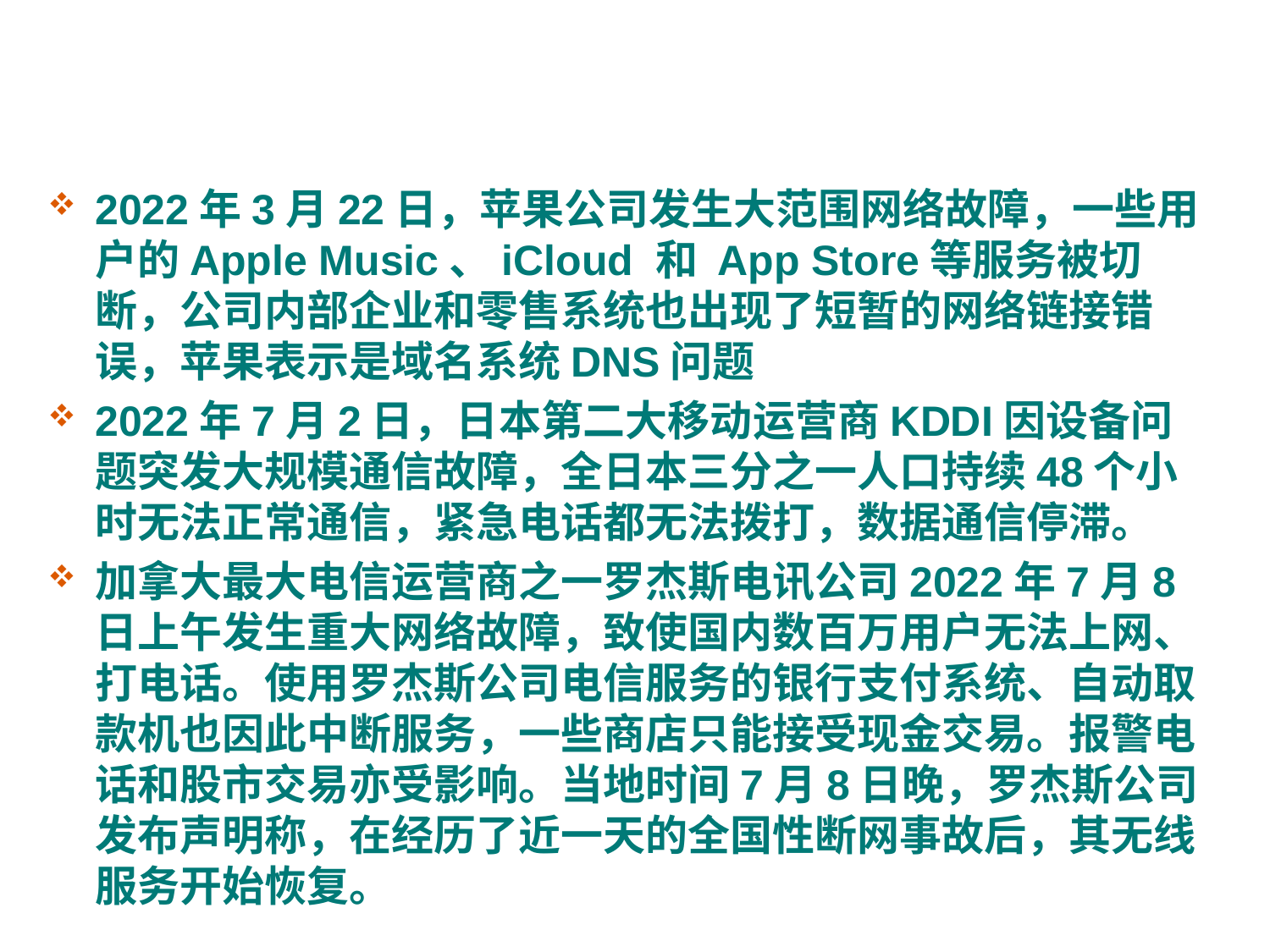

#
2022年3月22日，苹果公司发生大范围网络故障，一些用户的Apple Music、iCloud 和 App Store等服务被切断，公司内部企业和零售系统也出现了短暂的网络链接错误，苹果表示是域名系统DNS问题
2022年7月2日，日本第二大移动运营商KDDI因设备问题突发大规模通信故障，全日本三分之一人口持续48个小时无法正常通信，紧急电话都无法拨打，数据通信停滞。
加拿大最大电信运营商之一罗杰斯电讯公司2022年7月8日上午发生重大网络故障，致使国内数百万用户无法上网、打电话。使用罗杰斯公司电信服务的银行支付系统、自动取款机也因此中断服务，一些商店只能接受现金交易。报警电话和股市交易亦受影响。当地时间7月8日晚，罗杰斯公司发布声明称，在经历了近一天的全国性断网事故后，其无线服务开始恢复。